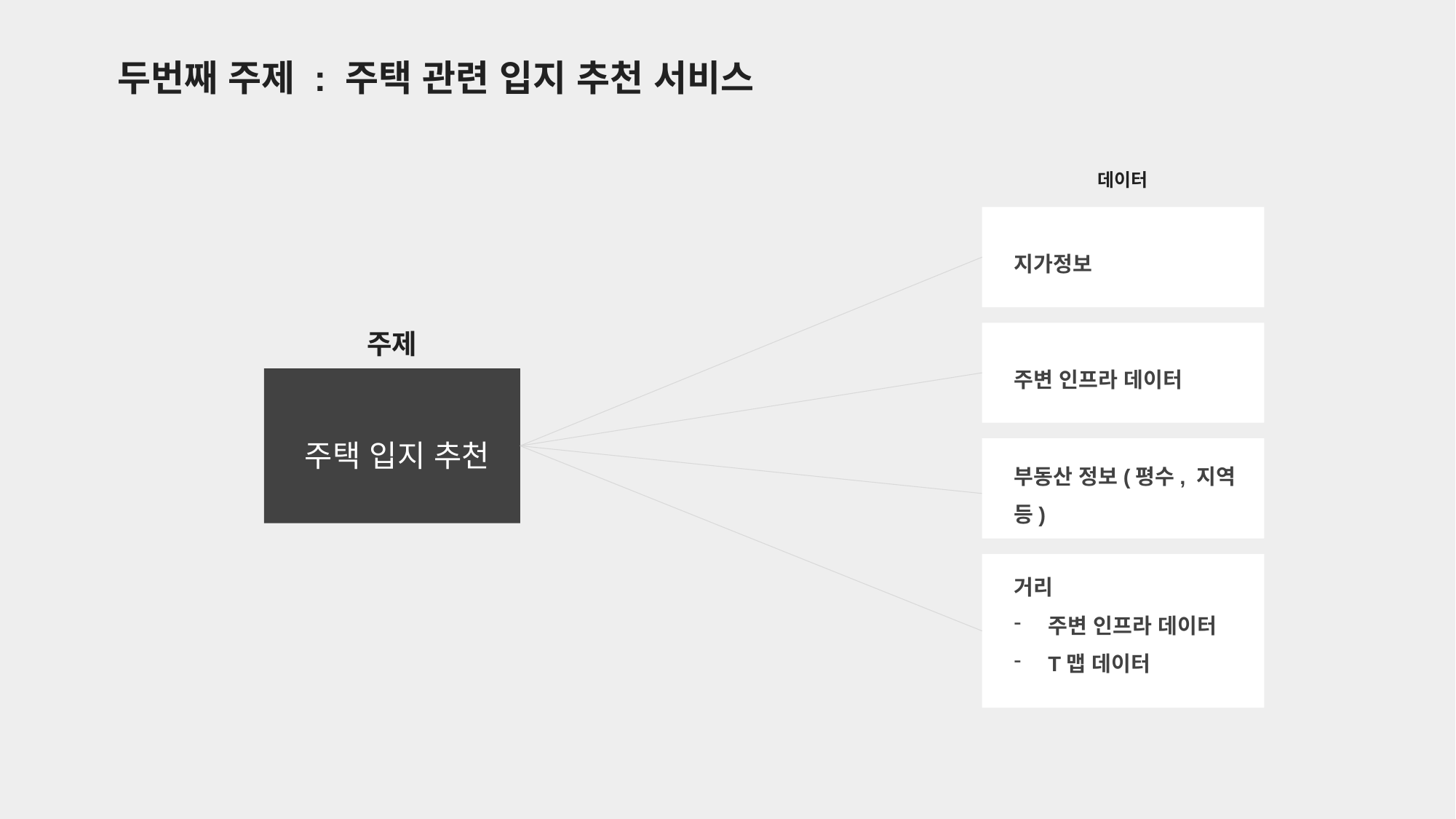

두번째 주제 : 주택 관련 입지 추천 서비스
데이터
지가정보
주제
주변 인프라 데이터
주택 입지 추천
부동산 정보(평수, 지역 등)
거리
주변 인프라 데이터
T맵 데이터